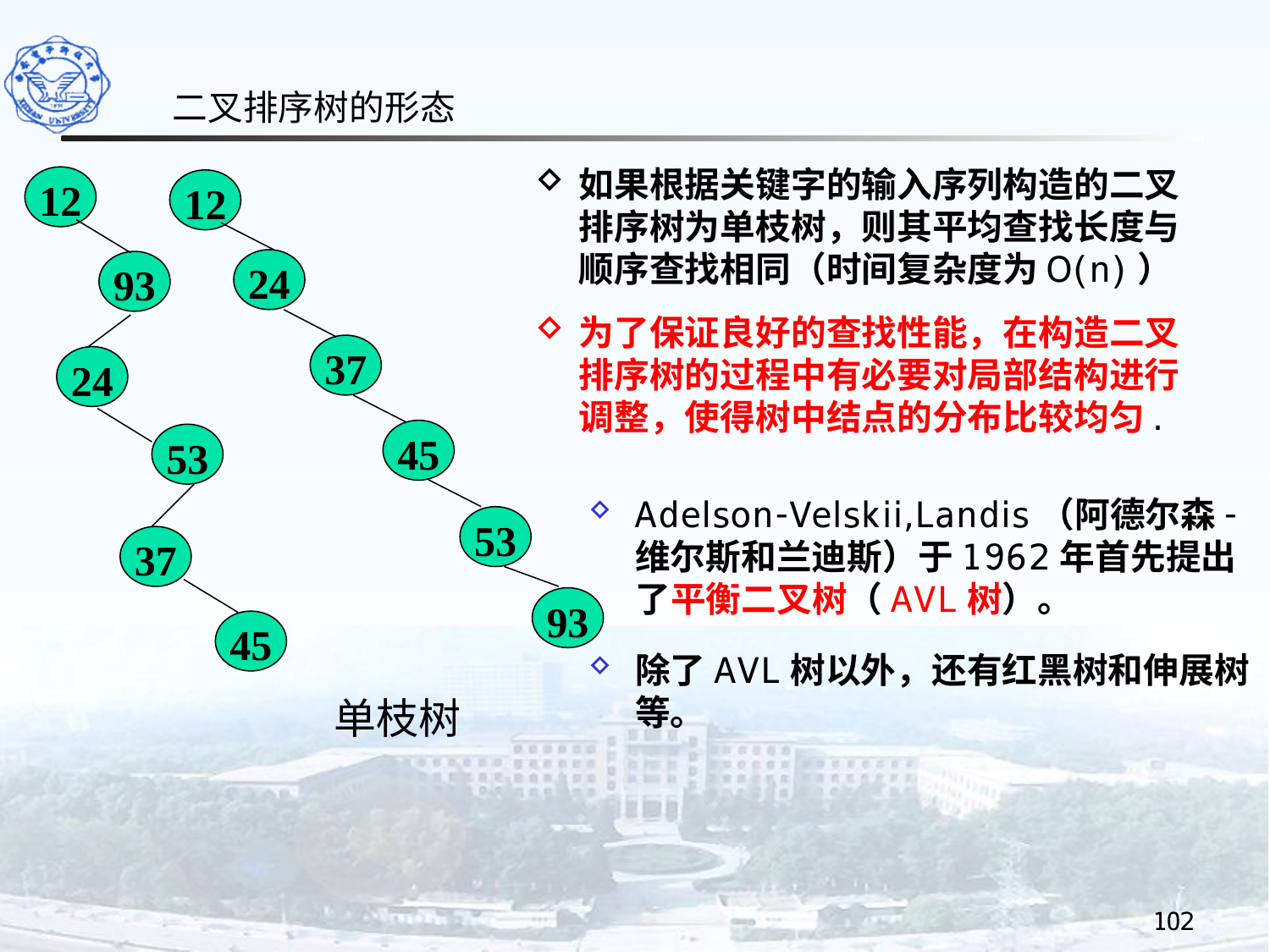

二叉排序树的形态
如果根据关键字的输入序列构造的二叉排序树为单枝树，则其平均查找长度与顺序查找相同（时间复杂度为O(n)）
为了保证良好的查找性能，在构造二叉排序树的过程中有必要对局部结构进行调整，使得树中结点的分布比较均匀.
12
12

24
93

37
24

45
53

Adelson-Velskii,Landis（阿德尔森-维尔斯和兰迪斯）于1962年首先提出了平衡二叉树（AVL树）。
除了AVL树以外，还有红黑树和伸展树等。
53
37

93
45
单枝树
102